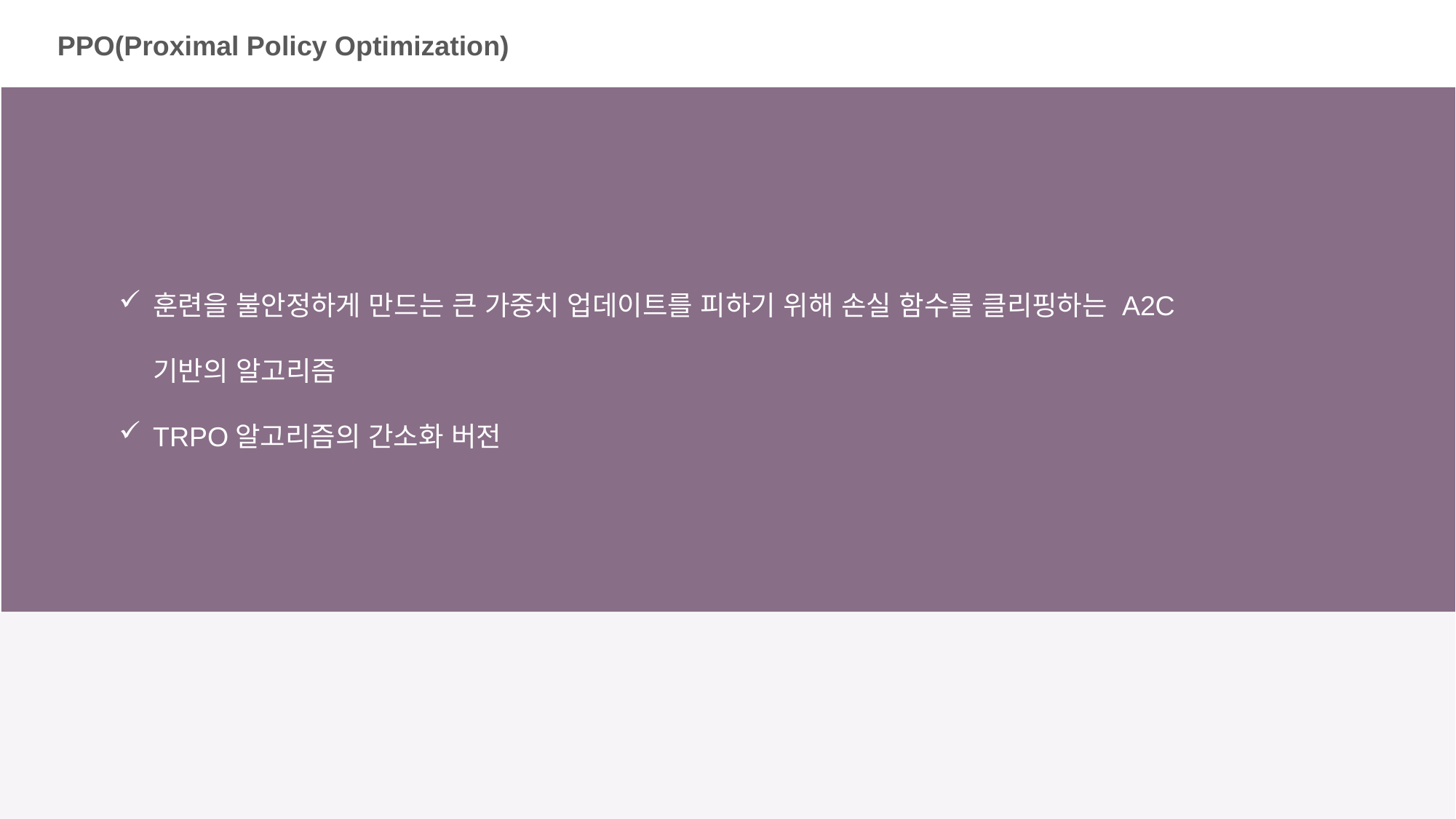

PPO(Proximal Policy Optimization)

훈련을 불안정하게 만드는 큰 가중치 업데이트를 피하기 위해 손실 함수를 클리핑하는 A2C 기반의 알고리즘
TRPO알고리즘의 간소화 버전